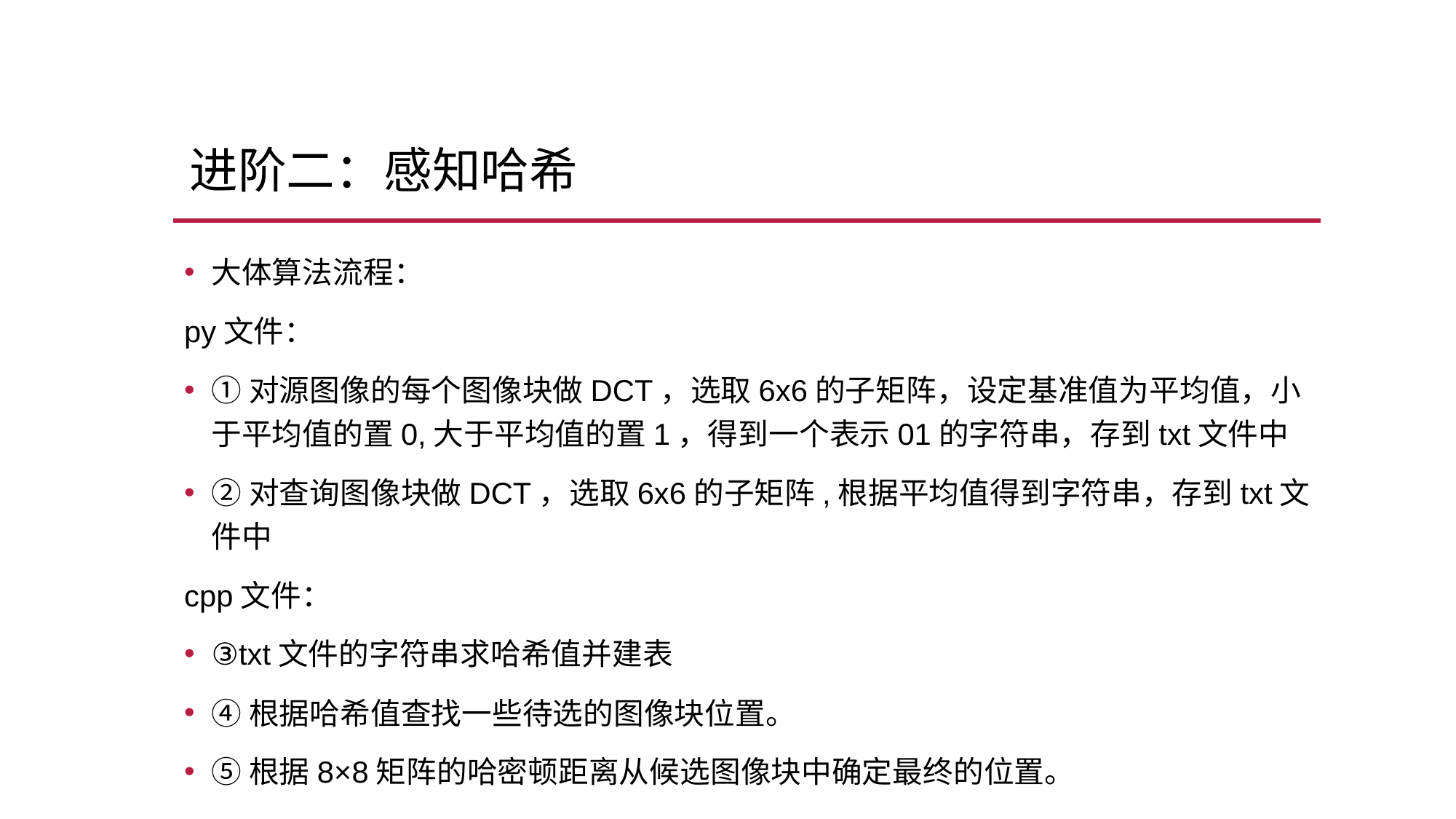

# 进阶二：感知哈希
大体算法流程：
py文件：
①对源图像的每个图像块做DCT，选取6x6的子矩阵，设定基准值为平均值，小于平均值的置0,大于平均值的置1，得到一个表示01的字符串，存到txt文件中
②对查询图像块做DCT，选取6x6的子矩阵,根据平均值得到字符串，存到txt文件中
cpp文件：
③txt文件的字符串求哈希值并建表
④根据哈希值查找一些待选的图像块位置。
⑤根据8×8矩阵的哈密顿距离从候选图像块中确定最终的位置。